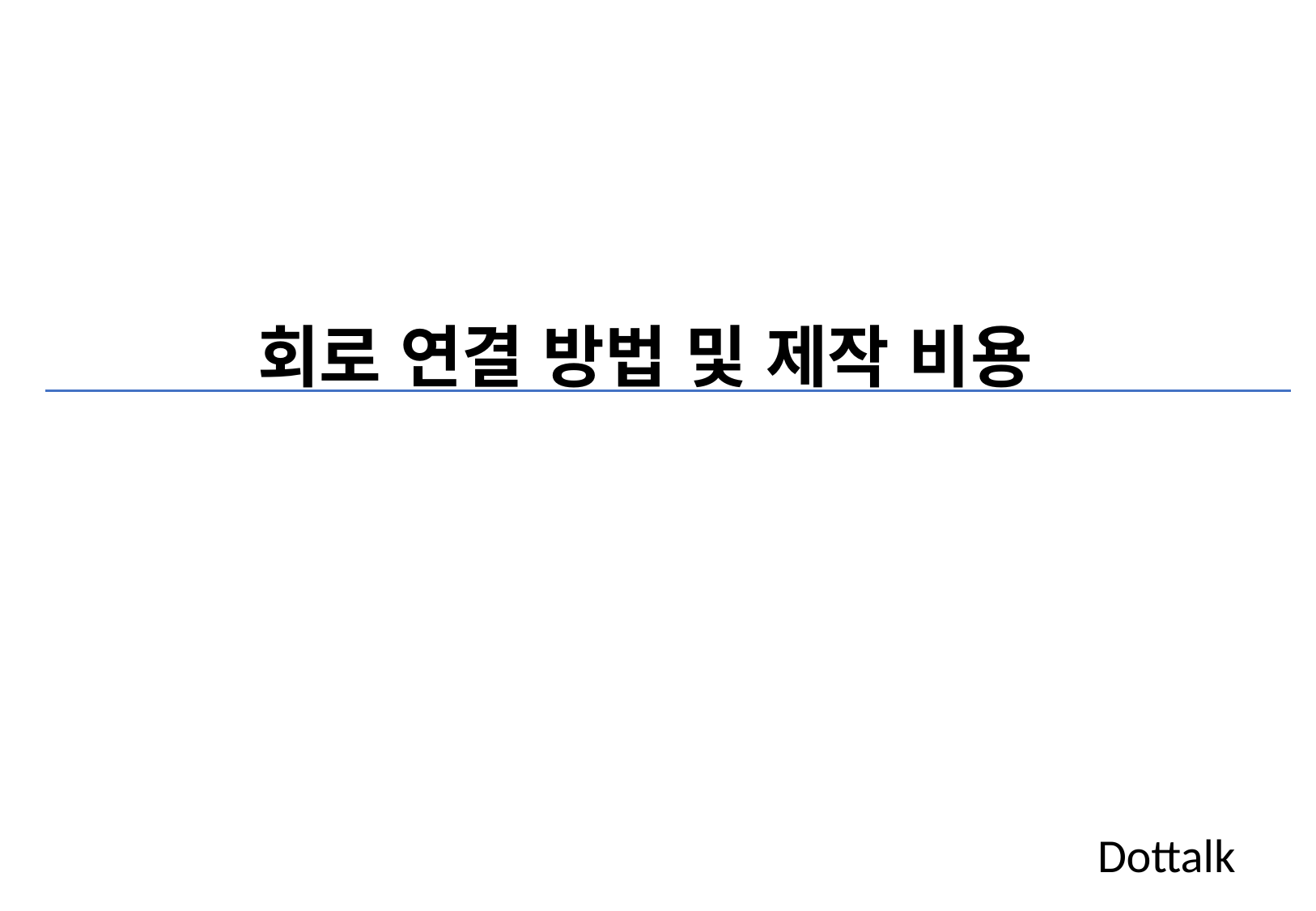

회로 연결 방법 및 제작 비용
Dottalk